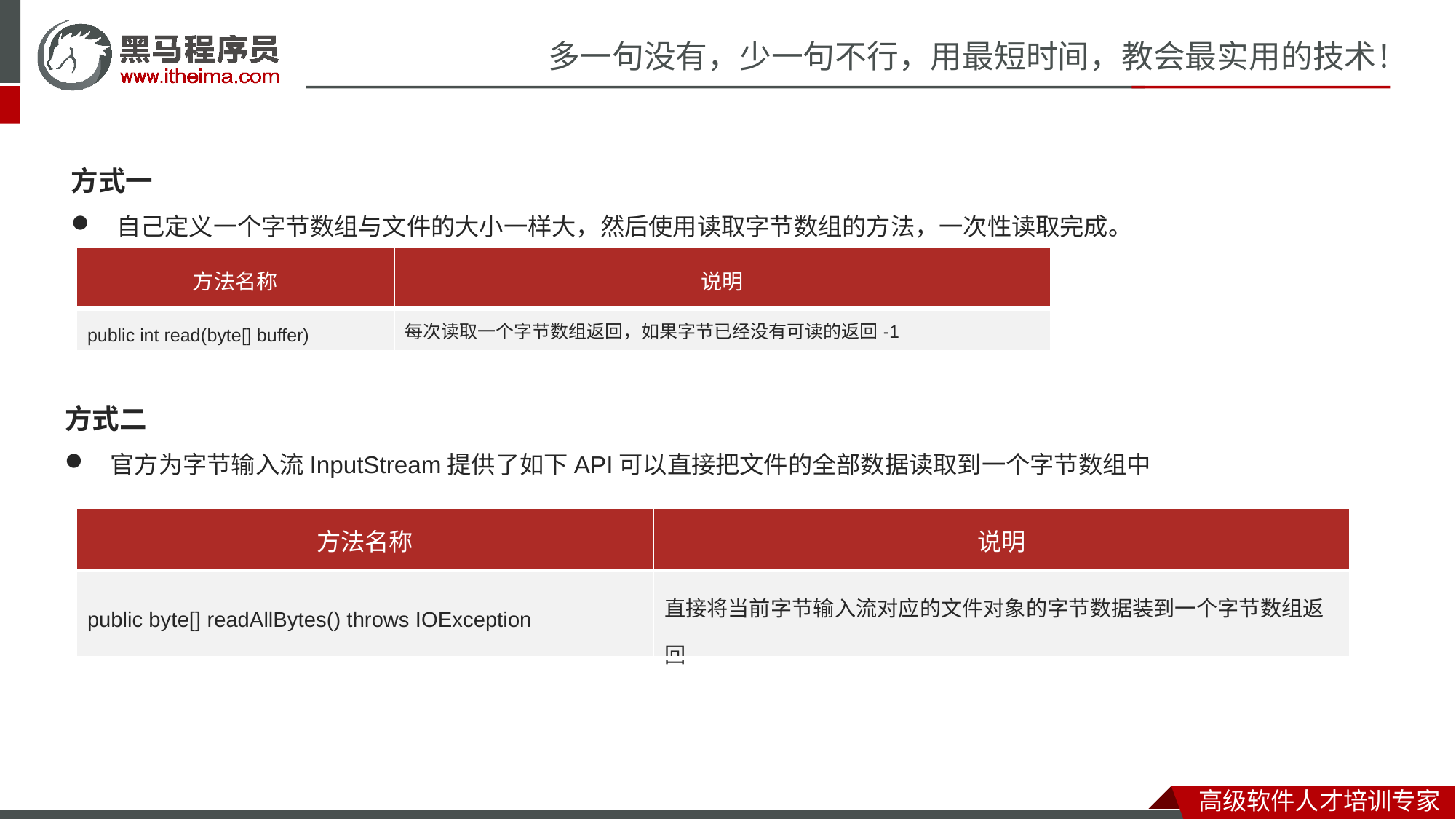

方式一
 自己定义一个字节数组与文件的大小一样大，然后使用读取字节数组的方法，一次性读取完成。
| 方法名称 | 说明 |
| --- | --- |
| public int read(byte[] buffer) | 每次读取一个字节数组返回，如果字节已经没有可读的返回-1 |
方式二
 官方为字节输入流InputStream提供了如下API可以直接把文件的全部数据读取到一个字节数组中
| 方法名称 | 说明 |
| --- | --- |
| public byte[] readAllBytes() throws IOException | 直接将当前字节输入流对应的文件对象的字节数据装到一个字节数组返回 |